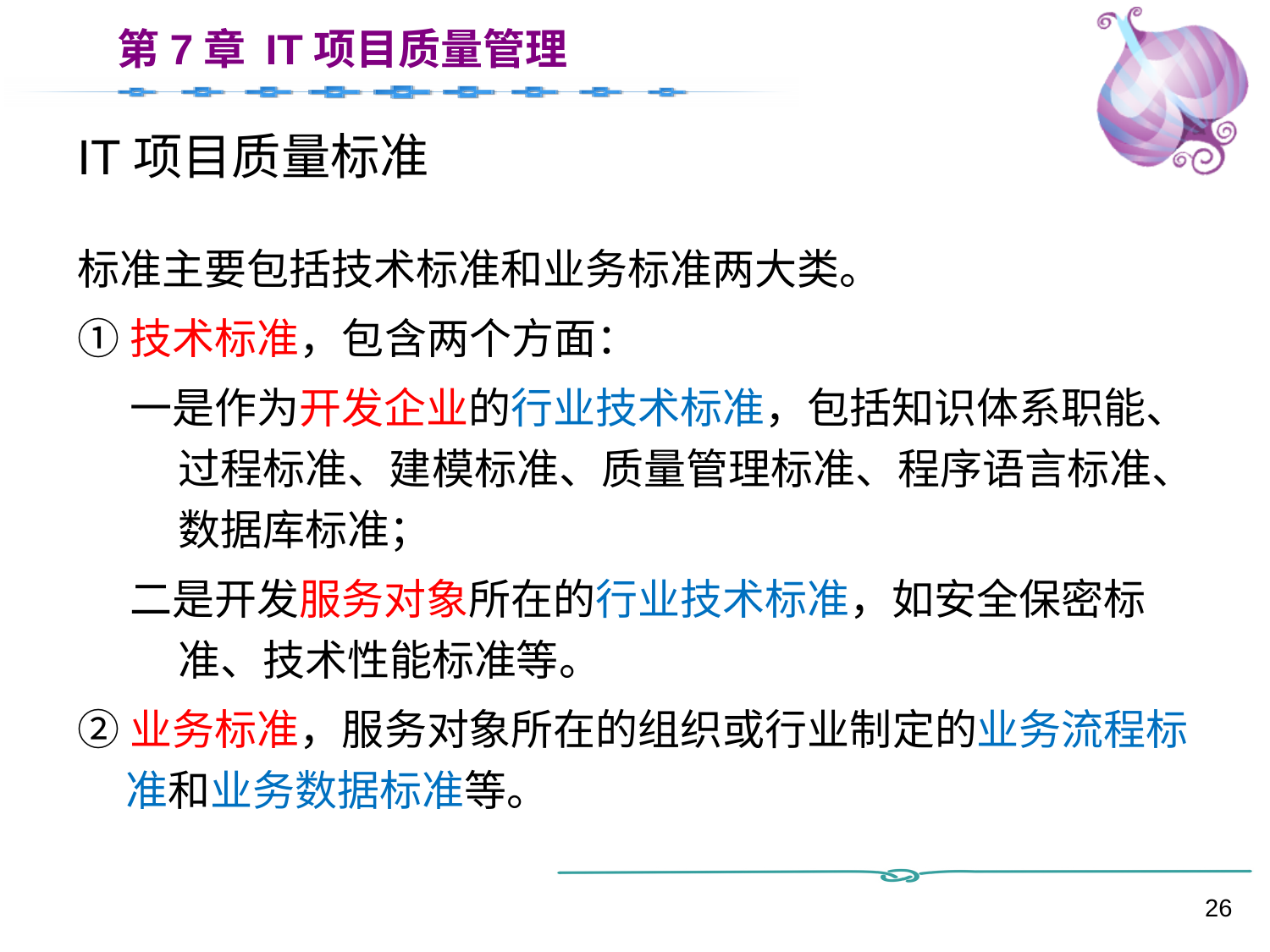

# IT项目质量标准
标准主要包括技术标准和业务标准两大类。
①技术标准，包含两个方面：
一是作为开发企业的行业技术标准，包括知识体系职能、过程标准、建模标准、质量管理标准、程序语言标准、数据库标准；
二是开发服务对象所在的行业技术标准，如安全保密标准、技术性能标准等。
②业务标准，服务对象所在的组织或行业制定的业务流程标准和业务数据标准等。
26